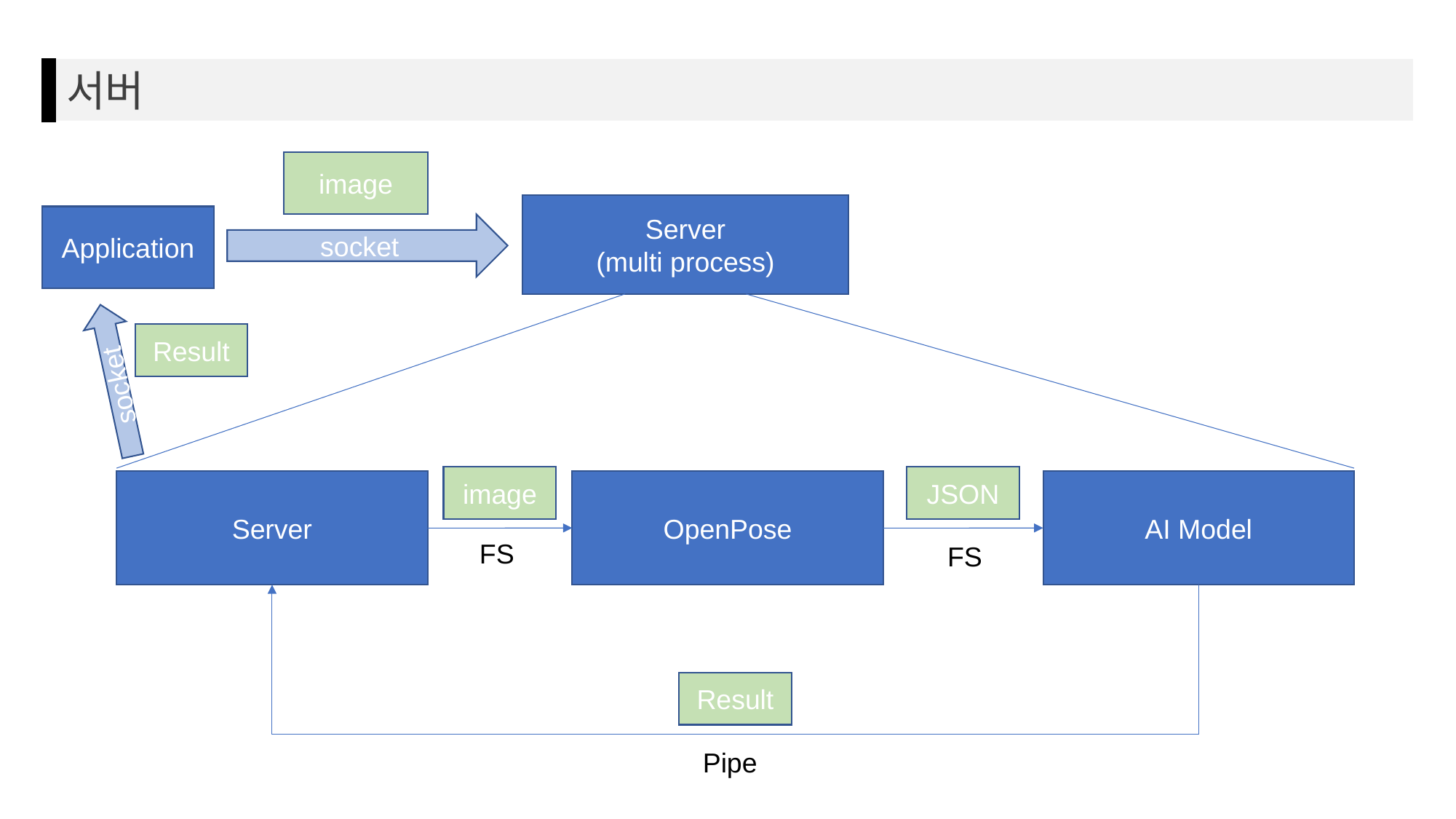

서버
image
Server
(multi process)
Application
socket
Result
socket
image
JSON
Server
OpenPose
AI Model
FS
FS
Result
Pipe